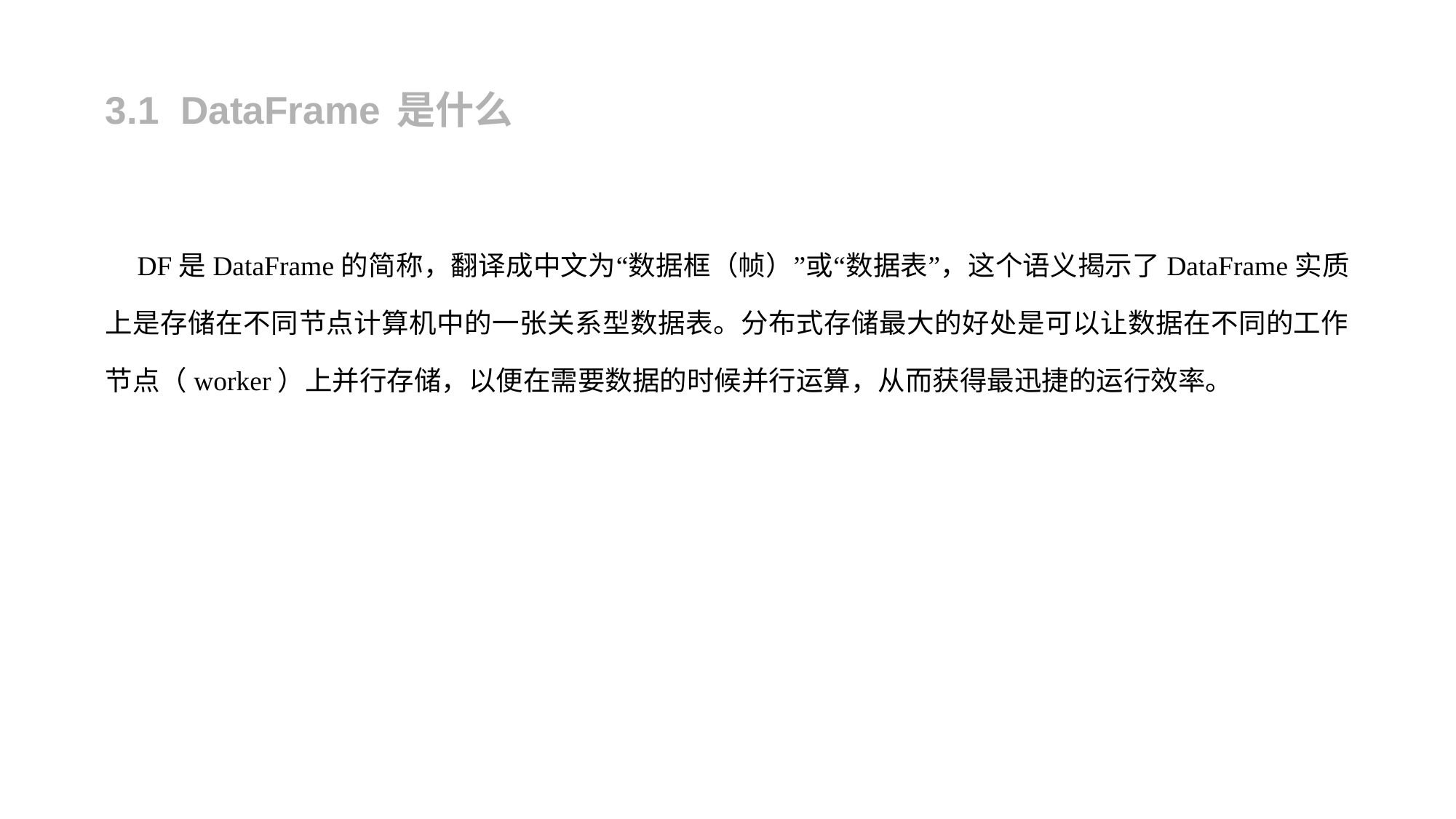

# 3.1  DataFrame是什么
DF是DataFrame的简称，翻译成中文为“数据框（帧）”或“数据表”，这个语义揭示了DataFrame实质上是存储在不同节点计算机中的一张关系型数据表。分布式存储最大的好处是可以让数据在不同的工作节点（worker）上并行存储，以便在需要数据的时候并行运算，从而获得最迅捷的运行效率。